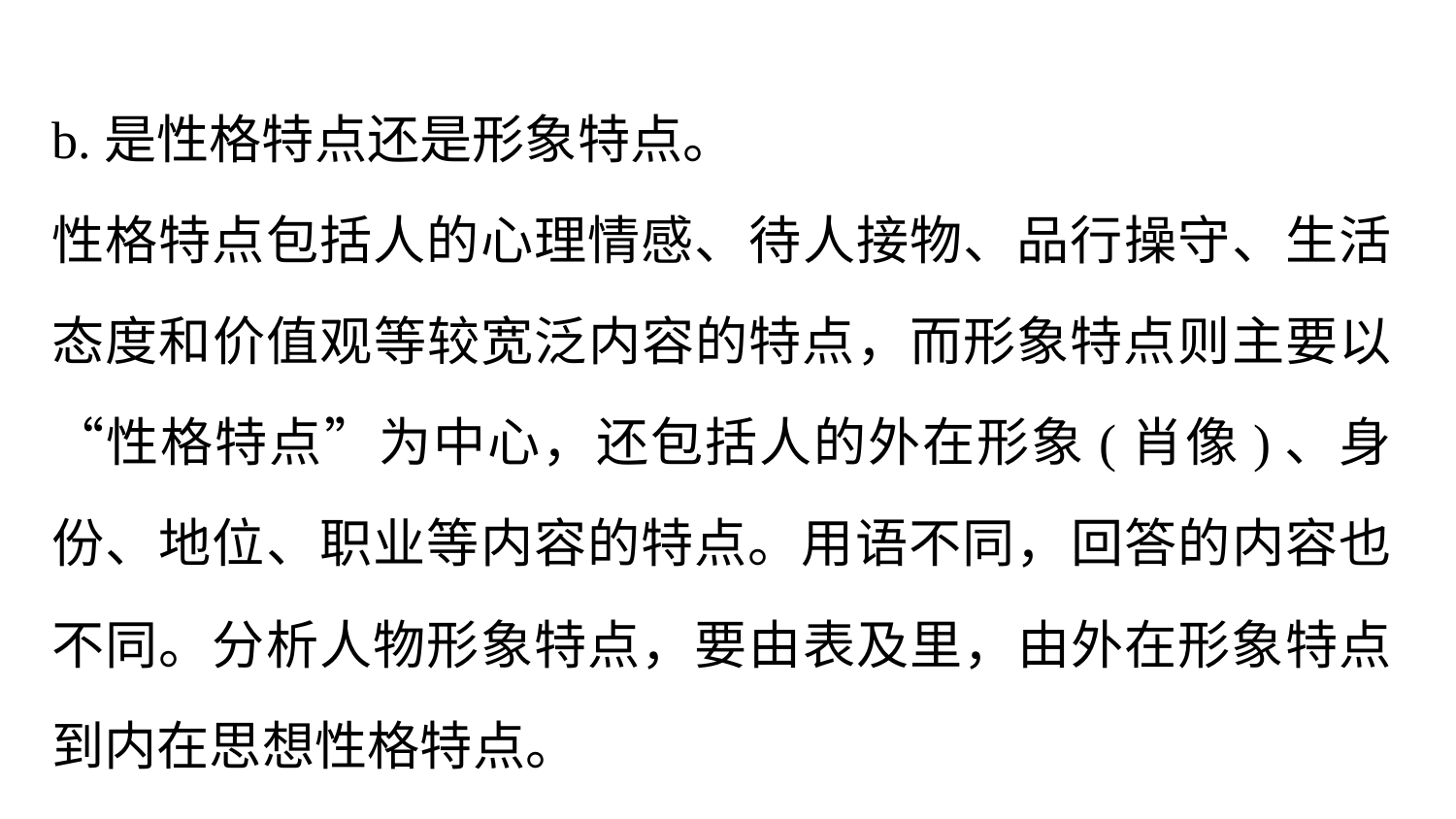

b.是性格特点还是形象特点。
性格特点包括人的心理情感、待人接物、品行操守、生活态度和价值观等较宽泛内容的特点，而形象特点则主要以“性格特点”为中心，还包括人的外在形象(肖像)、身份、地位、职业等内容的特点。用语不同，回答的内容也不同。分析人物形象特点，要由表及里，由外在形象特点到内在思想性格特点。